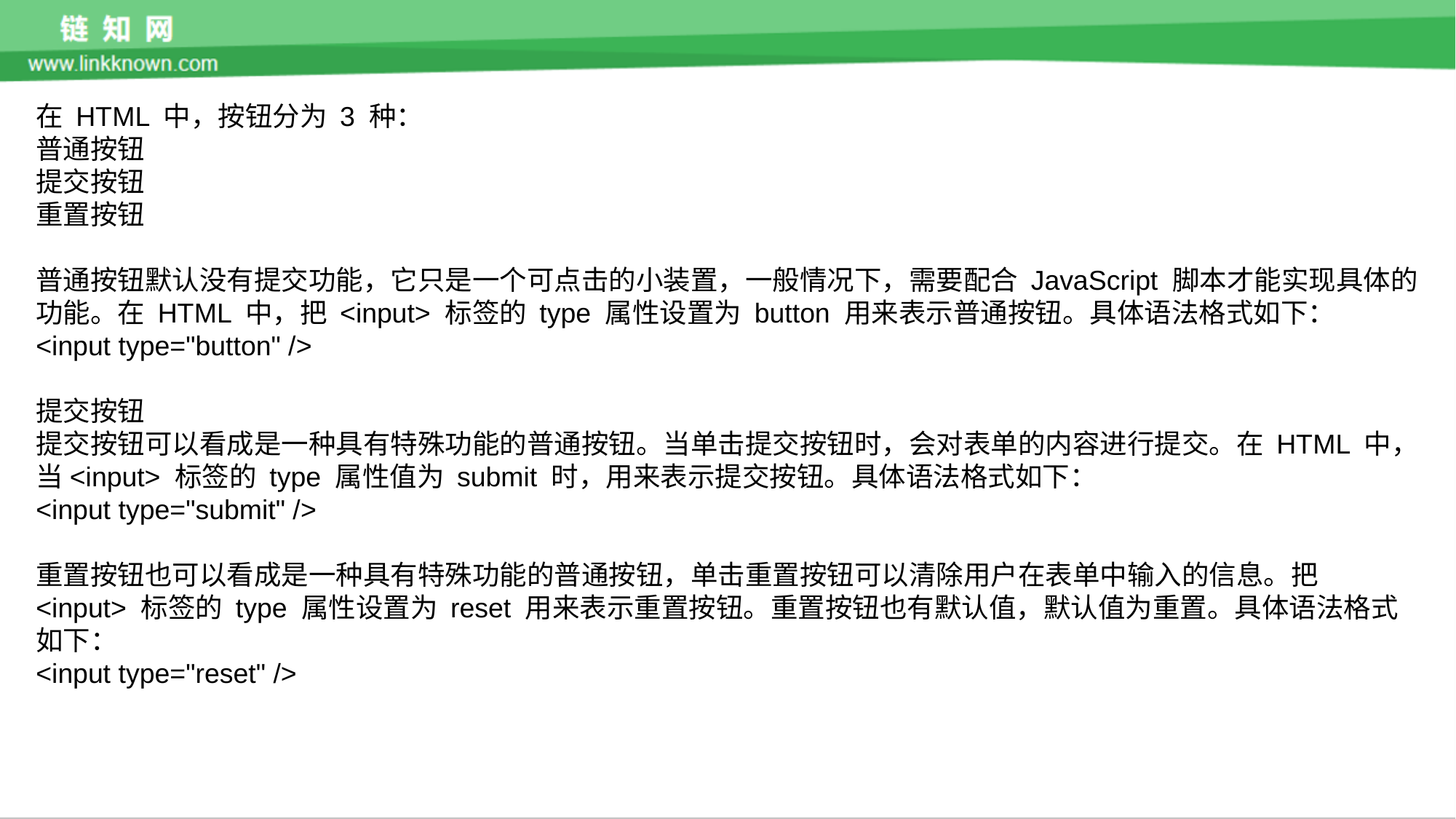

在 HTML 中，按钮分为 3 种：
普通按钮
提交按钮
重置按钮

普通按钮默认没有提交功能，它只是一个可点击的小装置，一般情况下，需要配合 JavaScript 脚本才能实现具体的功能。在 HTML 中，把 <input> 标签的 type 属性设置为 button 用来表示普通按钮。具体语法格式如下：
<input type="button" />

提交按钮
提交按钮可以看成是一种具有特殊功能的普通按钮。当单击提交按钮时，会对表单的内容进行提交。在 HTML 中，当<input> 标签的 type 属性值为 submit 时，用来表示提交按钮。具体语法格式如下：
<input type="submit" />

重置按钮也可以看成是一种具有特殊功能的普通按钮，单击重置按钮可以清除用户在表单中输入的信息。把 <input> 标签的 type 属性设置为 reset 用来表示重置按钮。重置按钮也有默认值，默认值为重置。具体语法格式如下：
<input type="reset" />